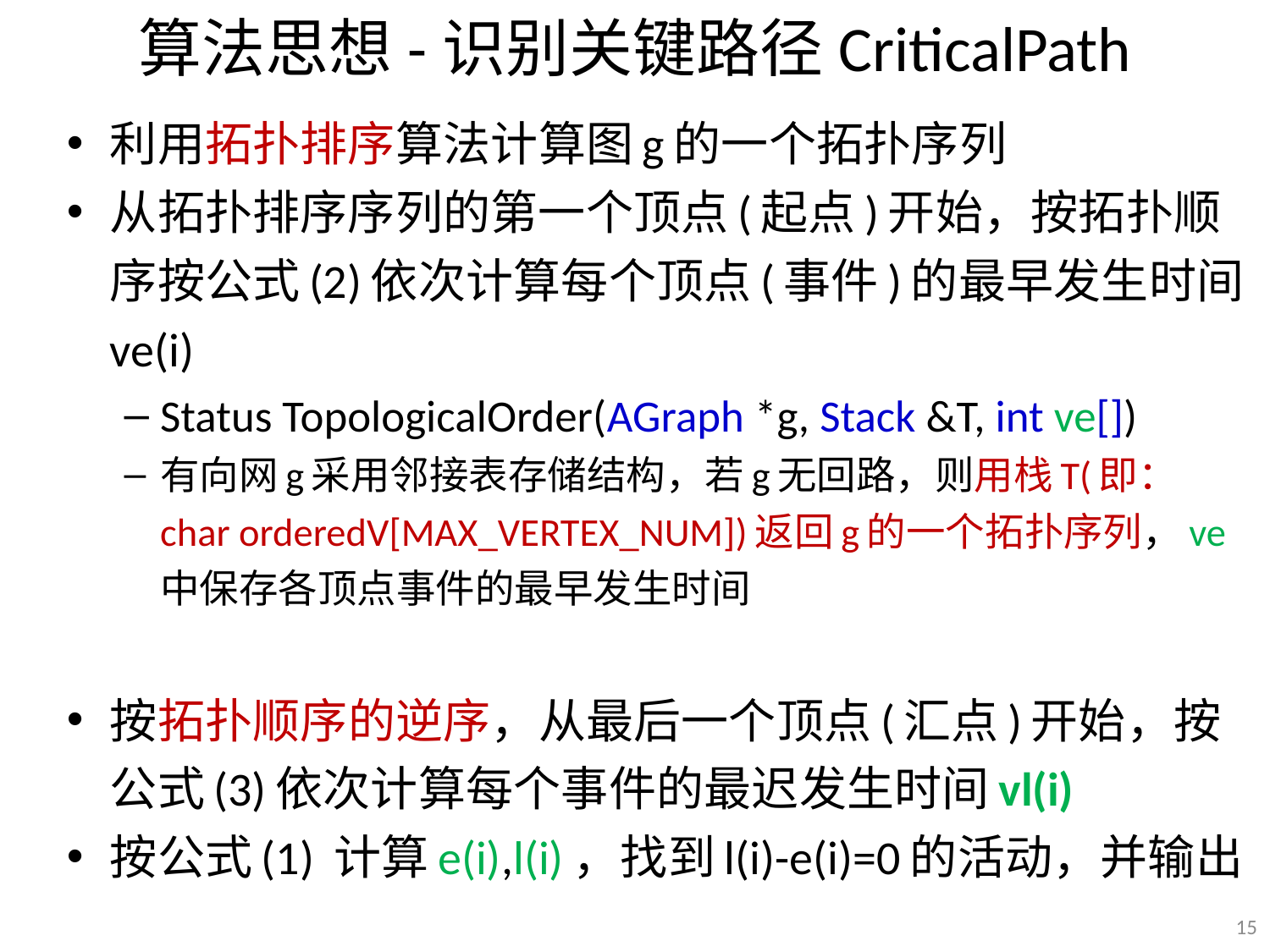

# 算法思想-识别关键路径CriticalPath
利用拓扑排序算法计算图g的一个拓扑序列
从拓扑排序序列的第一个顶点(起点)开始，按拓扑顺序按公式(2)依次计算每个顶点(事件)的最早发生时间ve(i)
Status TopologicalOrder(AGraph *g, Stack &T, int ve[])
有向网g采用邻接表存储结构，若g无回路，则用栈T(即：char orderedV[MAX_VERTEX_NUM])返回g的一个拓扑序列，ve中保存各顶点事件的最早发生时间

按拓扑顺序的逆序，从最后一个顶点(汇点)开始，按公式(3)依次计算每个事件的最迟发生时间vl(i)
按公式(1) 计算e(i),l(i)，找到l(i)-e(i)=0的活动，并输出
15